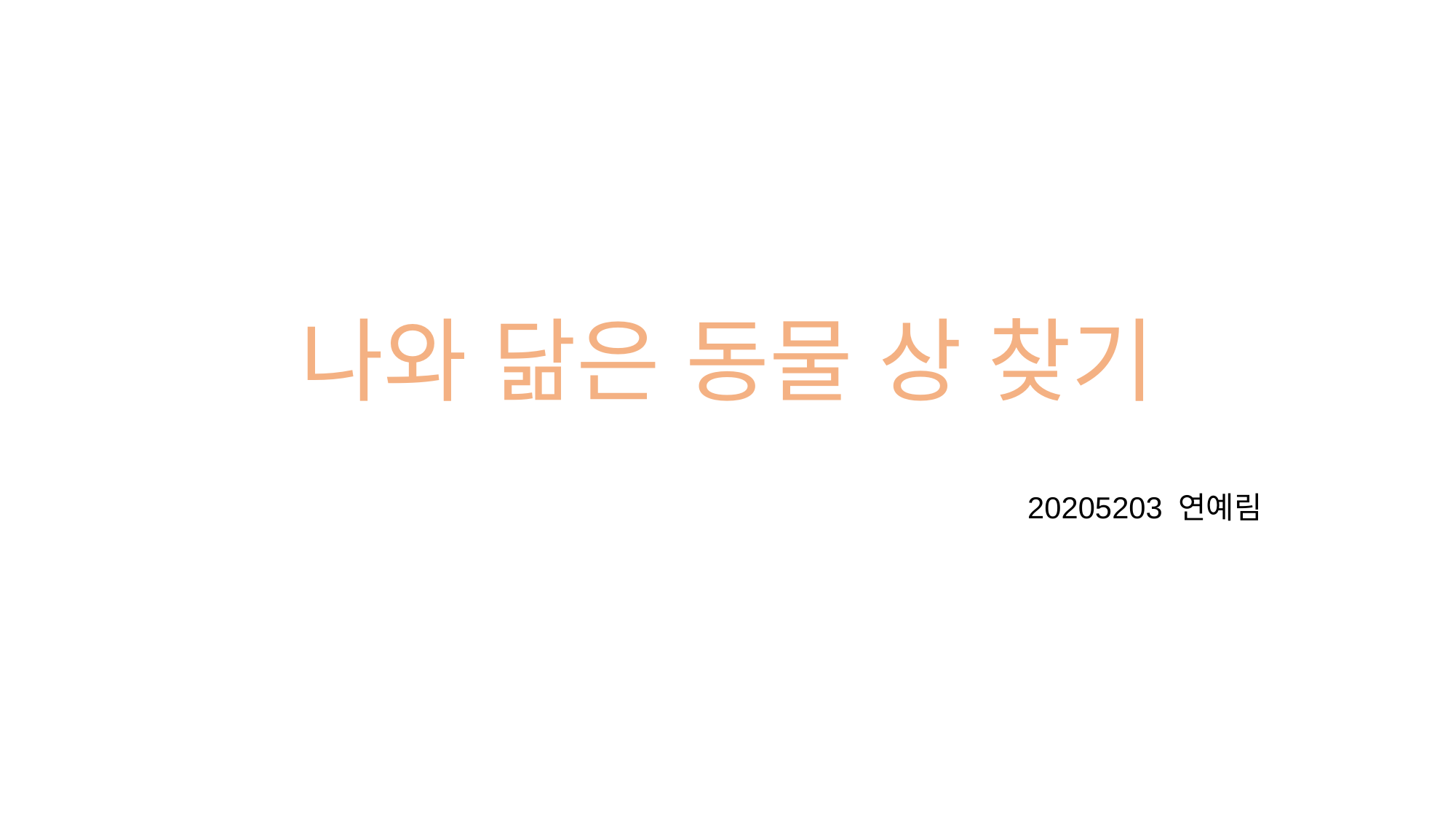

# 나와 닮은 동물 상 찾기
20205203 연예림